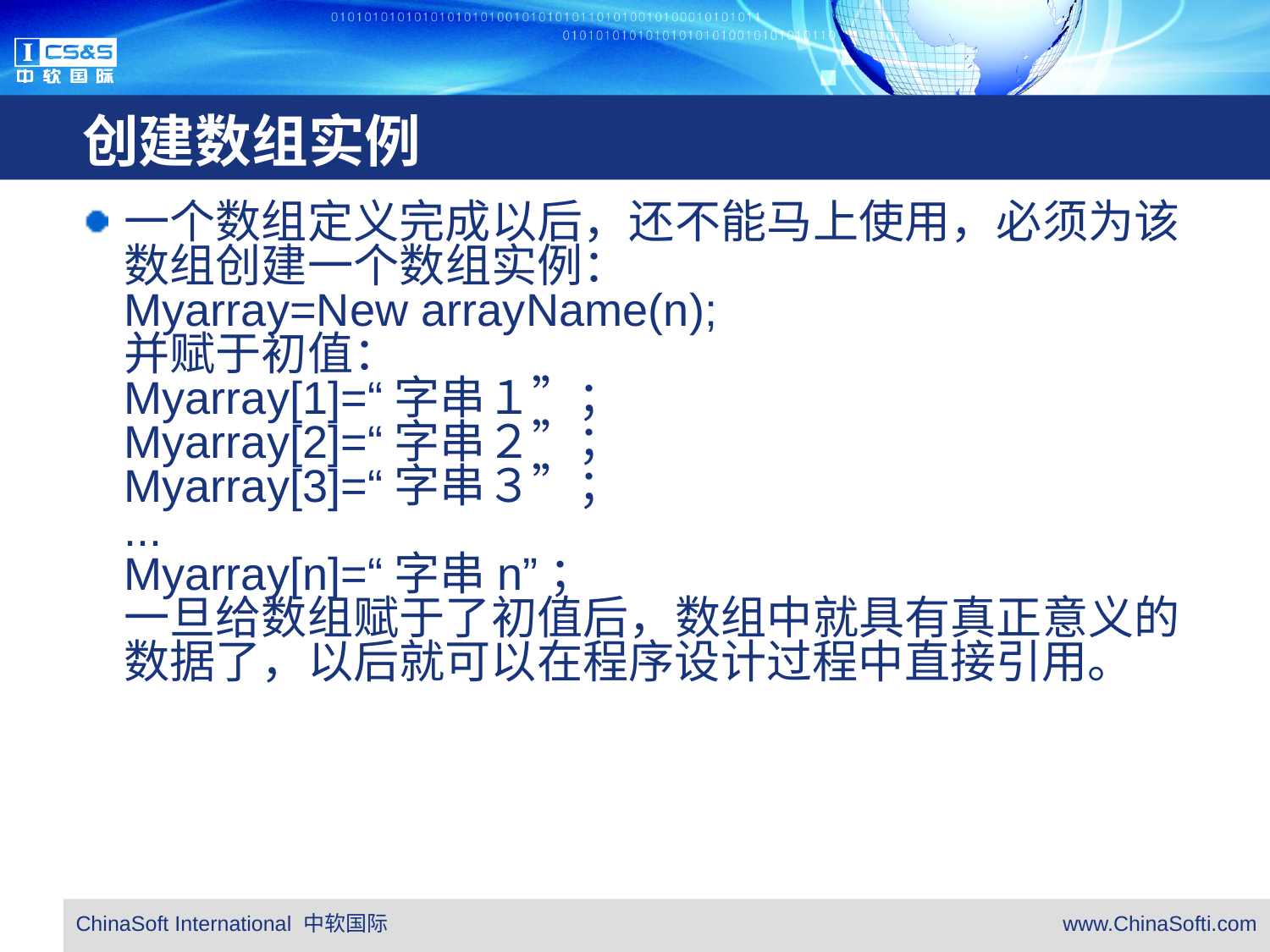

# 创建数组实例
一个数组定义完成以后，还不能马上使用，必须为该数组创建一个数组实例：
Myarray=New arrayName(n);
并赋于初值：
Myarray[1]=“字串１”；
Myarray[2]=“字串２”；
Myarray[3]=“字串３”；
...
Myarray[n]=“字串n”；
一旦给数组赋于了初值后，数组中就具有真正意义的数据了，以后就可以在程序设计过程中直接引用。